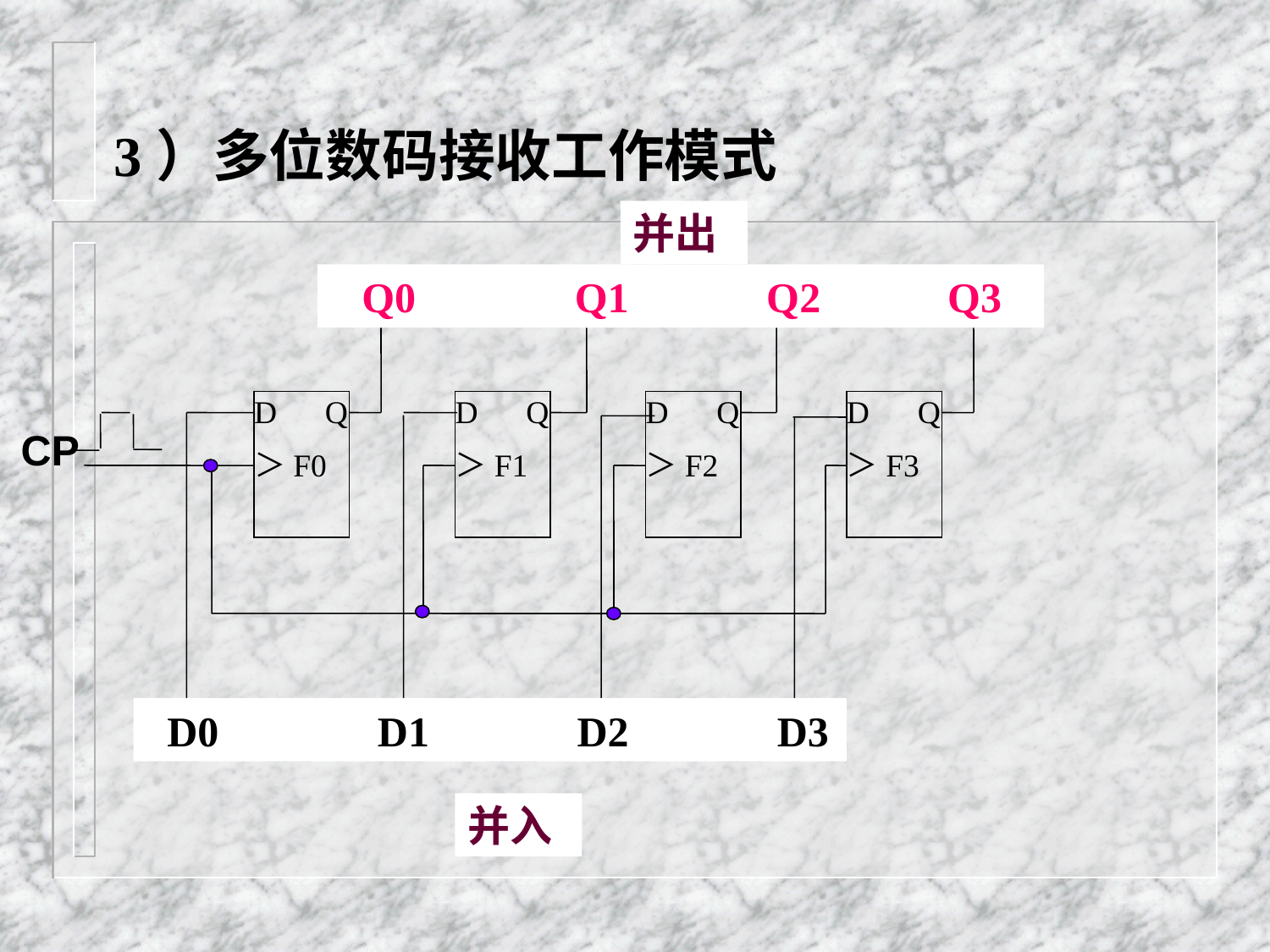

# 3）多位数码接收工作模式
并出
   Q0               Q1             Q2            Q3

D      Q
＞F0

D      Q
＞F1

D      Q
＞F2

D      Q
＞F3

CP

  D0               D1              D2              D3
并入